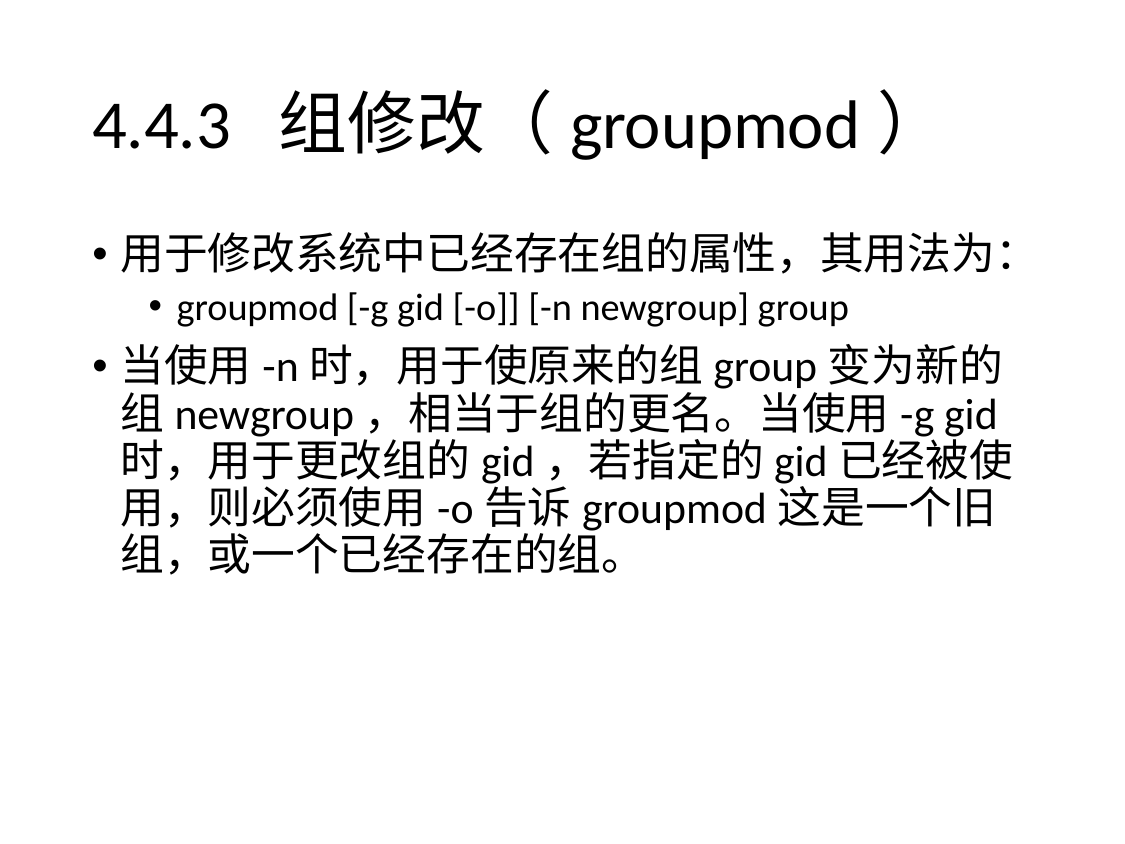

# 4.4.3  组修改（groupmod）
用于修改系统中已经存在组的属性，其用法为：
groupmod [-g gid [-o]] [-n newgroup] group
当使用-n时，用于使原来的组group变为新的组newgroup，相当于组的更名。当使用-g gid时，用于更改组的gid，若指定的gid已经被使用，则必须使用-o告诉groupmod这是一个旧组，或一个已经存在的组。